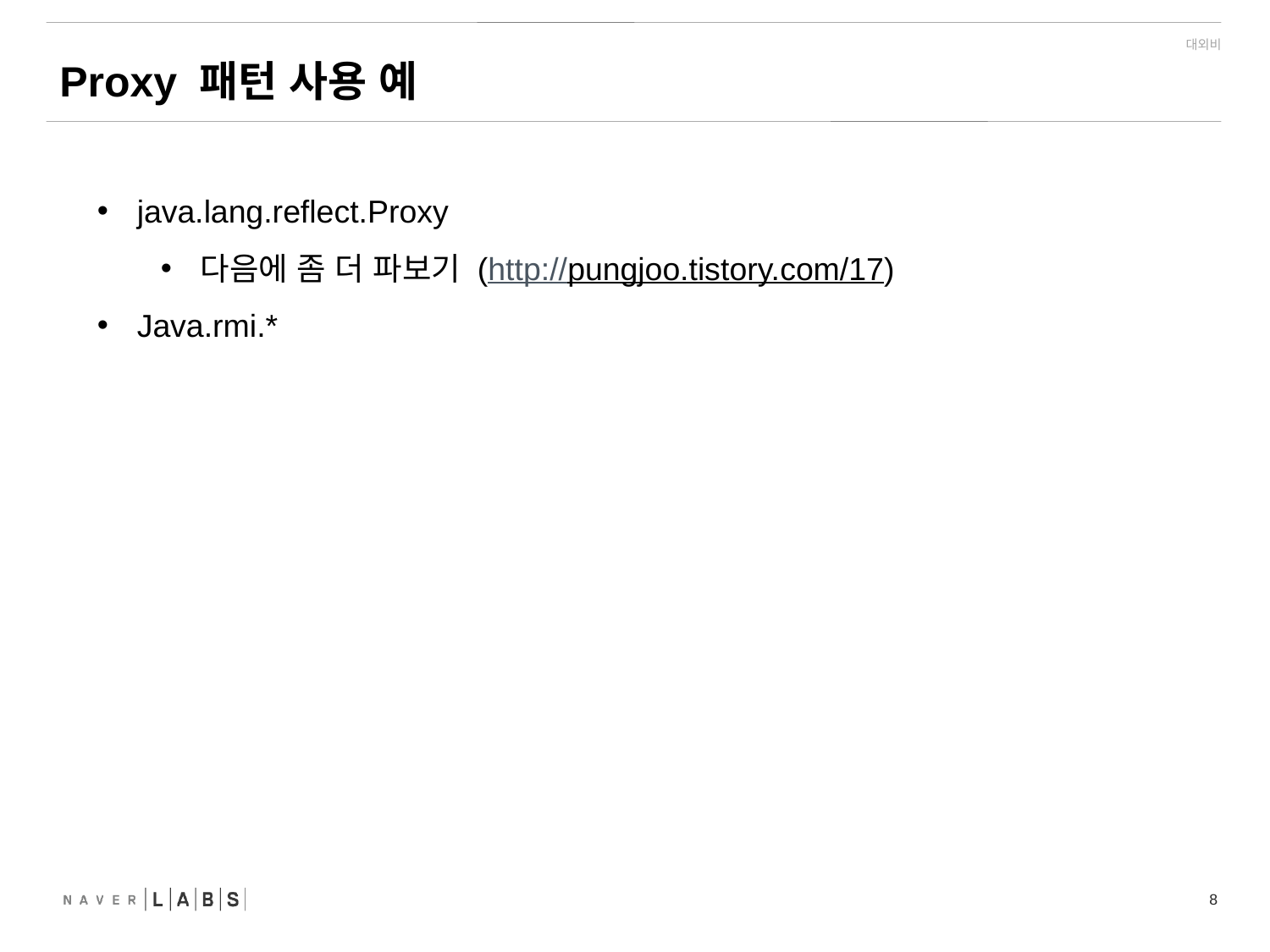

Proxy 패턴 사용 예
java.lang.reflect.Proxy
다음에 좀 더 파보기 (http://pungjoo.tistory.com/17)
Java.rmi.*